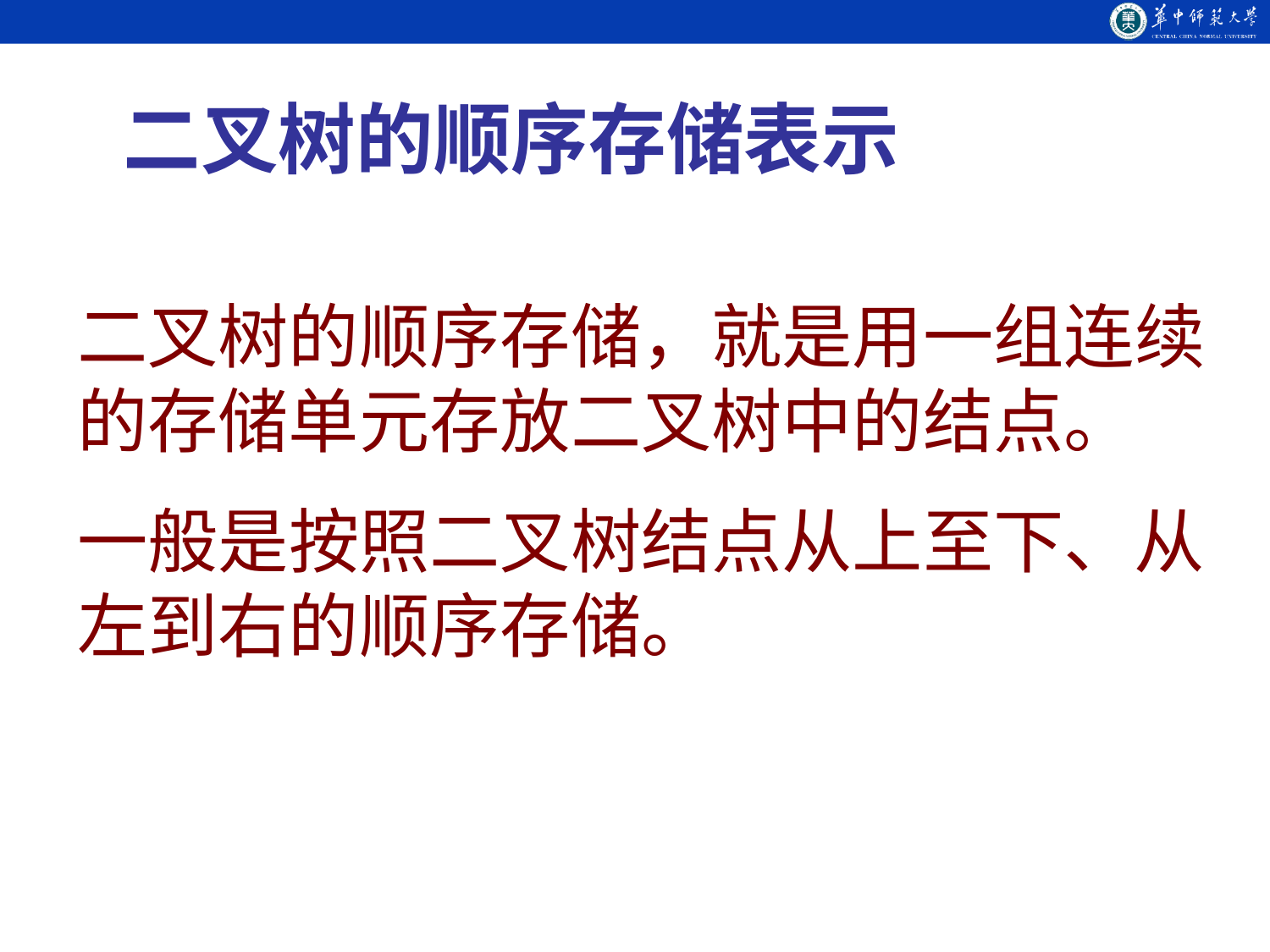

二叉树的顺序存储表示
二叉树的顺序存储，就是用一组连续的存储单元存放二叉树中的结点。
一般是按照二叉树结点从上至下、从左到右的顺序存储。